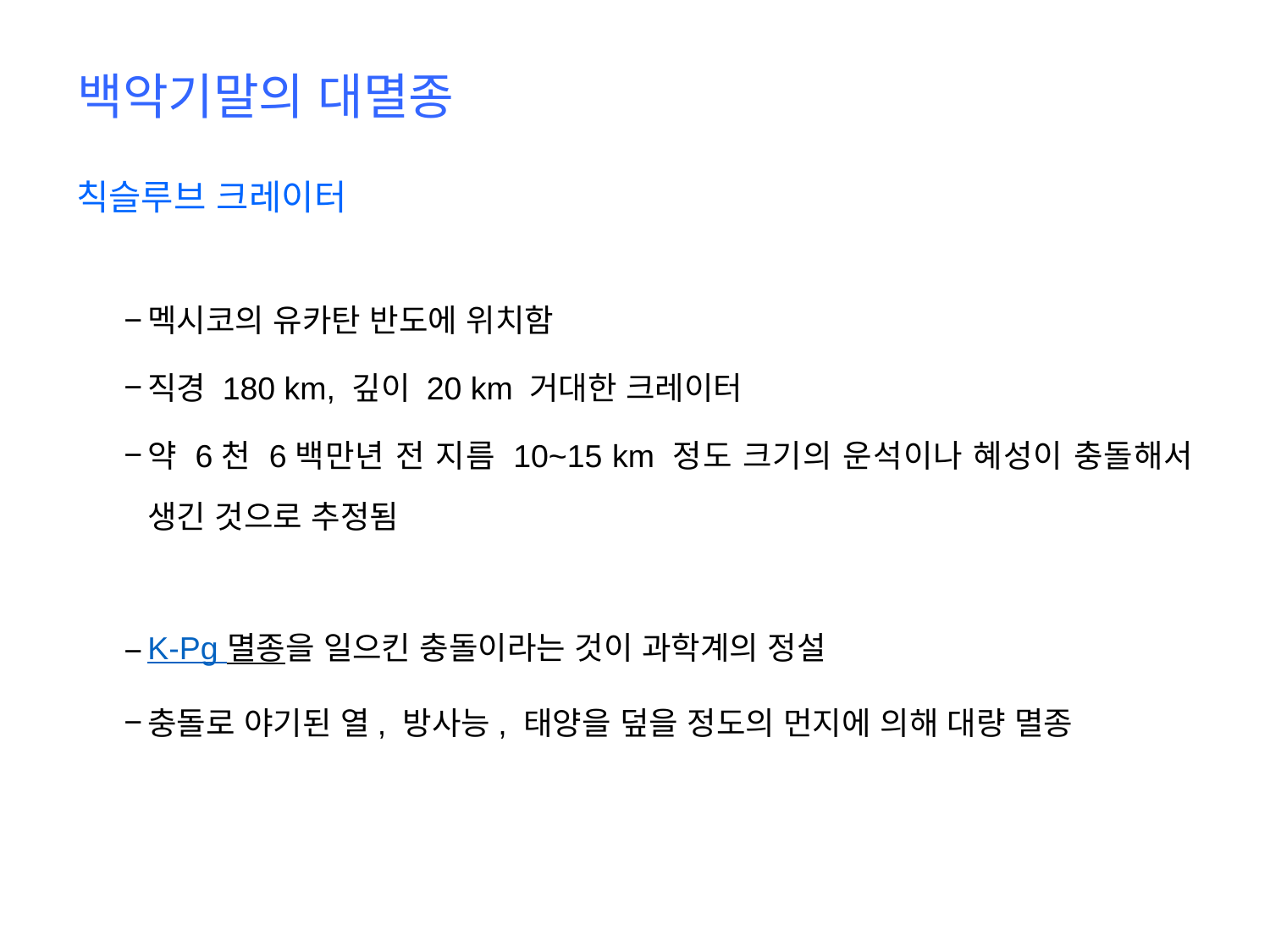

# 백악기말의 대멸종
칙슬루브 크레이터

멕시코의 유카탄 반도에 위치함
직경 180 km, 깊이 20 km 거대한 크레이터
약 6천 6백만년 전 지름 10~15 km 정도 크기의 운석이나 혜성이 충돌해서 생긴 것으로 추정됨

K-Pg 멸종을 일으킨 충돌이라는 것이 과학계의 정설
충돌로 야기된 열, 방사능, 태양을 덮을 정도의 먼지에 의해 대량 멸종